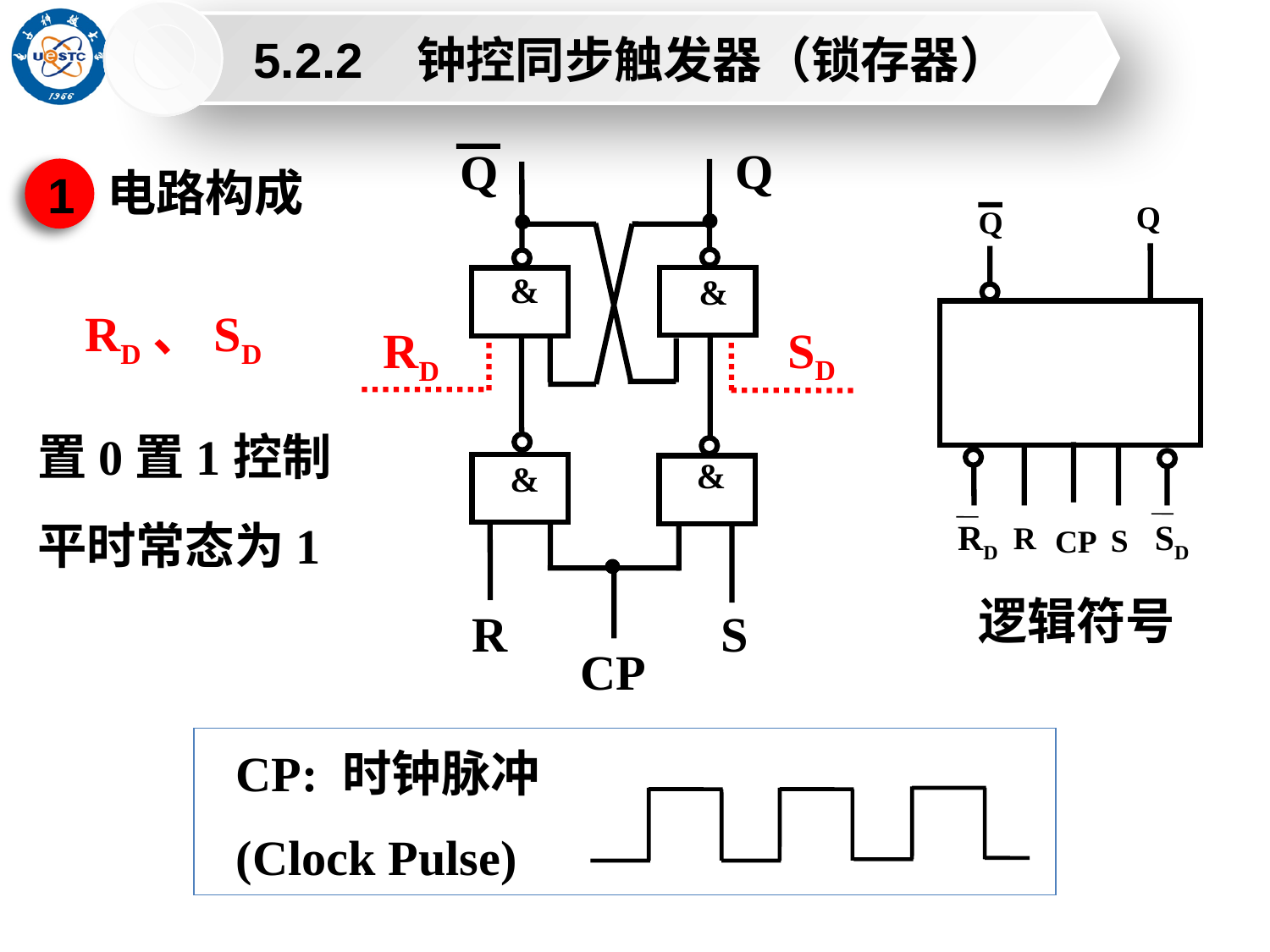

5.2.2   钟控同步触发器（锁存器）

Q
Q

&
&

SD
RD

电路构成
1
Q
Q

RD
SD
R

S
CP

逻辑符号
RD、SD
置0置1控制
平时常态为1

R
S
CP
&
&

CP: 时钟脉冲
(Clock Pulse)